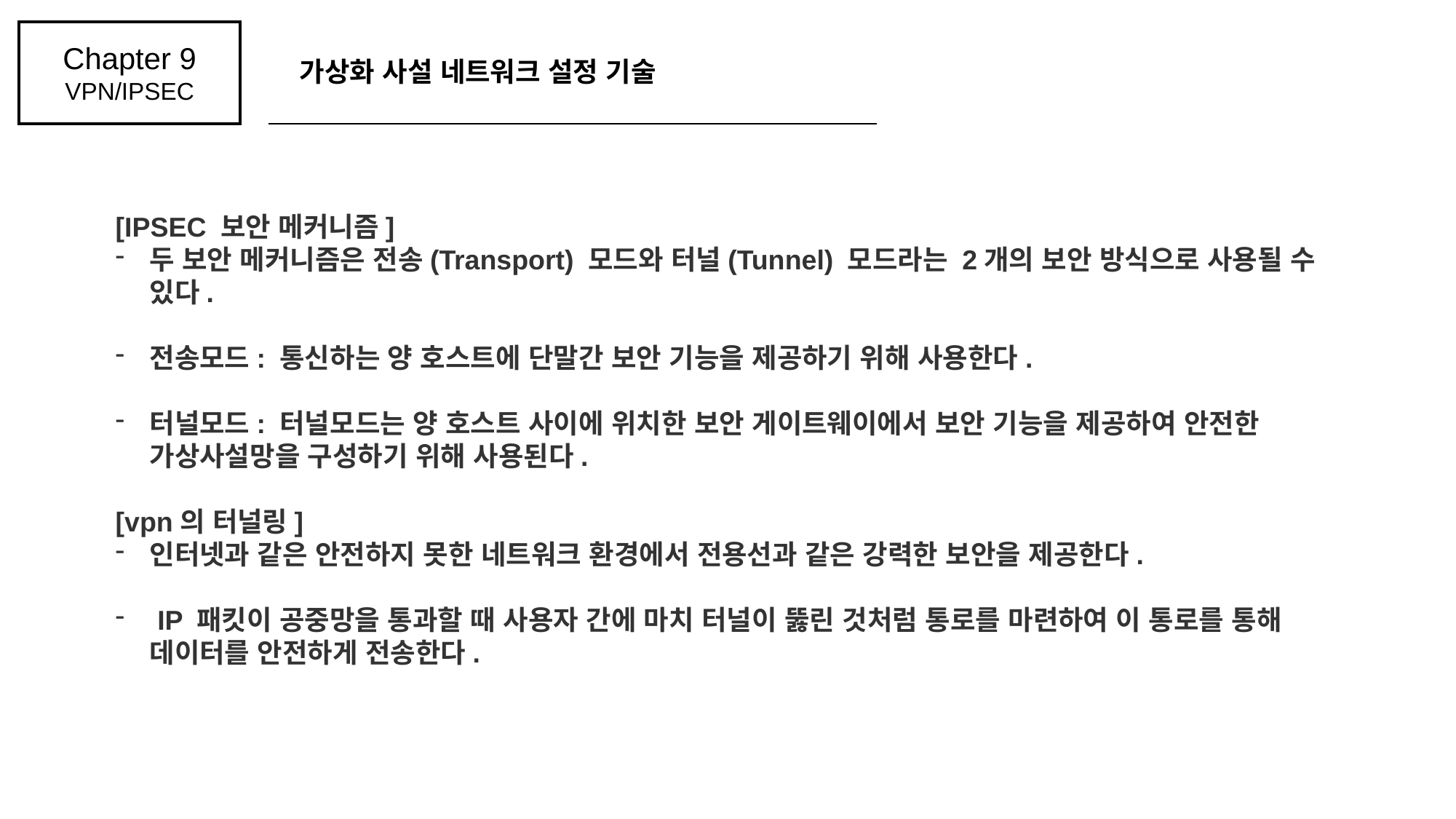

Chapter 9
VPN/IPSEC
가상화 사설 네트워크 설정 기술
[IPSEC 보안 메커니즘]
두 보안 메커니즘은 전송(Transport) 모드와 터널(Tunnel) 모드라는 2개의 보안 방식으로 사용될 수 있다.

전송모드: 통신하는 양 호스트에 단말간 보안 기능을 제공하기 위해 사용한다.

터널모드: 터널모드는 양 호스트 사이에 위치한 보안 게이트웨이에서 보안 기능을 제공하여 안전한 가상사설망을 구성하기 위해 사용된다.

[vpn의 터널링]
인터넷과 같은 안전하지 못한 네트워크 환경에서 전용선과 같은 강력한 보안을 제공한다.

 IP 패킷이 공중망을 통과할 때 사용자 간에 마치 터널이 뚫린 것처럼 통로를 마련하여 이 통로를 통해 데이터를 안전하게 전송한다.